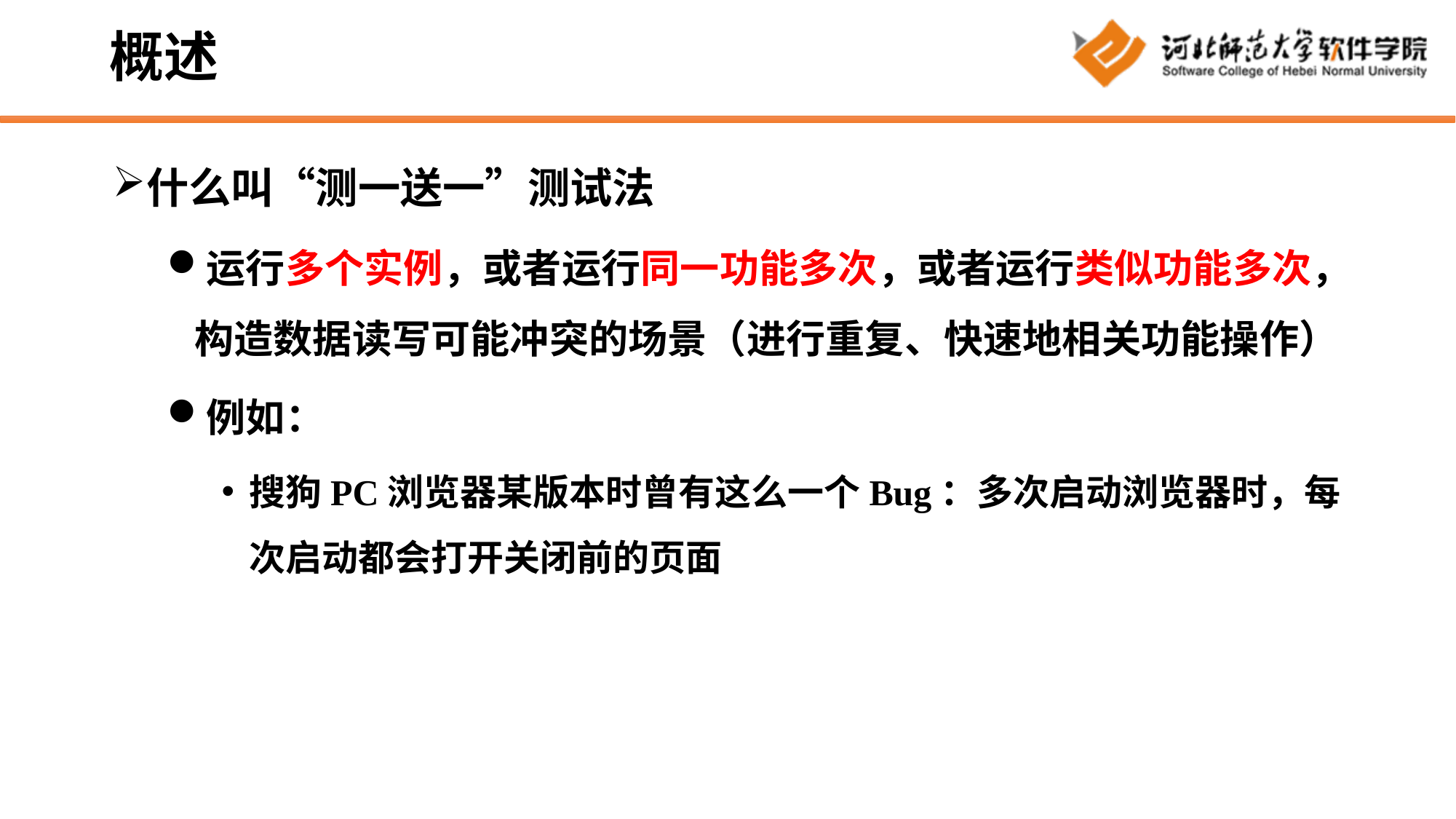

# 概述
什么叫“测一送一”测试法
运行多个实例，或者运行同一功能多次，或者运行类似功能多次，构造数据读写可能冲突的场景（进行重复、快速地相关功能操作）
例如：
搜狗PC浏览器某版本时曾有这么一个Bug：多次启动浏览器时，每次启动都会打开关闭前的页面